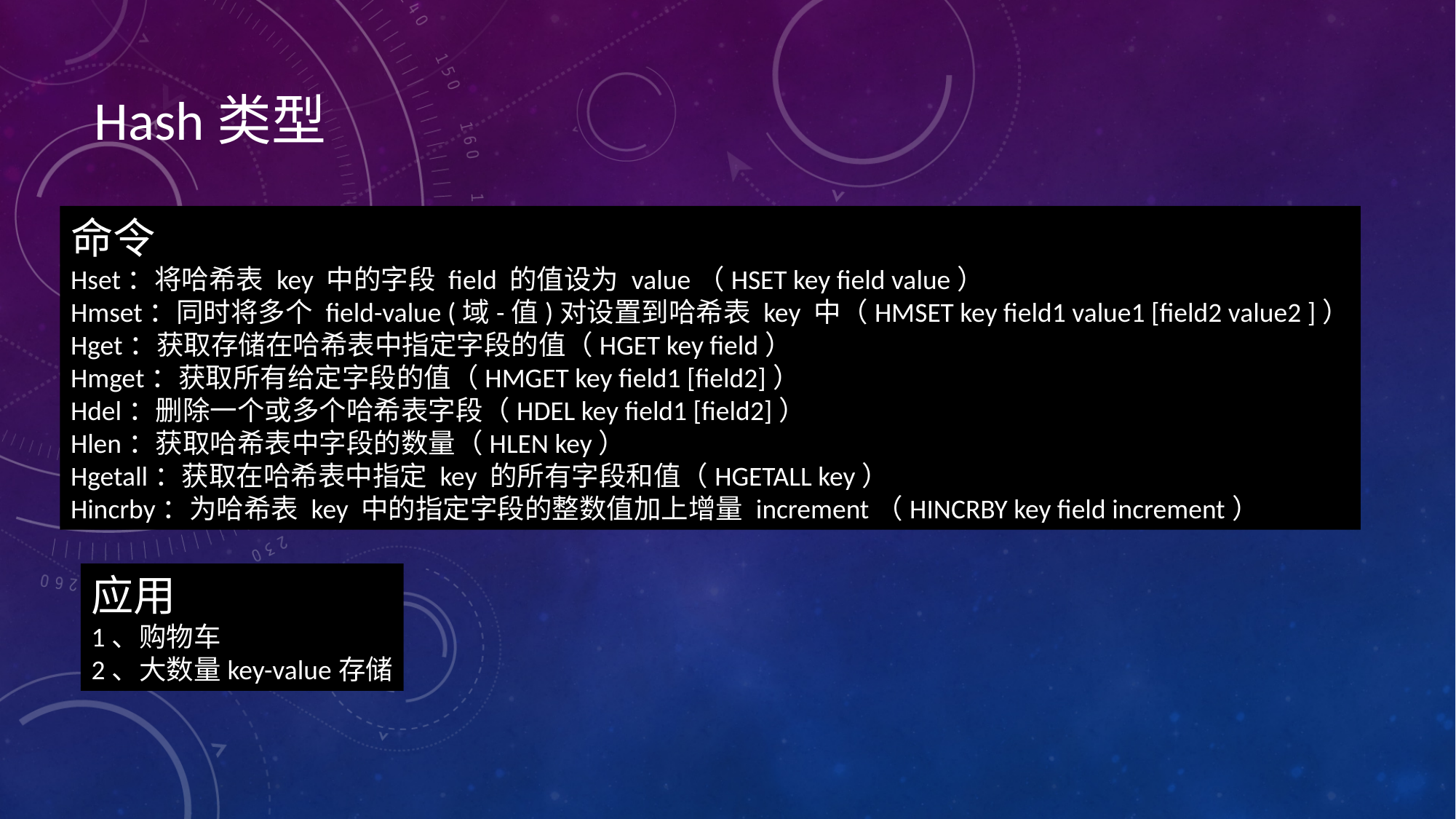

Hash类型
命令
Hset：将哈希表 key 中的字段 field 的值设为 value（HSET key field value）
Hmset：同时将多个 field-value (域-值)对设置到哈希表 key 中（HMSET key field1 value1 [field2 value2 ]）
Hget：获取存储在哈希表中指定字段的值（HGET key field）
Hmget：获取所有给定字段的值（HMGET key field1 [field2]）
Hdel：删除一个或多个哈希表字段（HDEL key field1 [field2]）
Hlen：获取哈希表中字段的数量（HLEN key）
Hgetall：获取在哈希表中指定 key 的所有字段和值（HGETALL key）
Hincrby：为哈希表 key 中的指定字段的整数值加上增量 increment（HINCRBY key field increment）
应用
1、购物车
2、大数量key-value存储